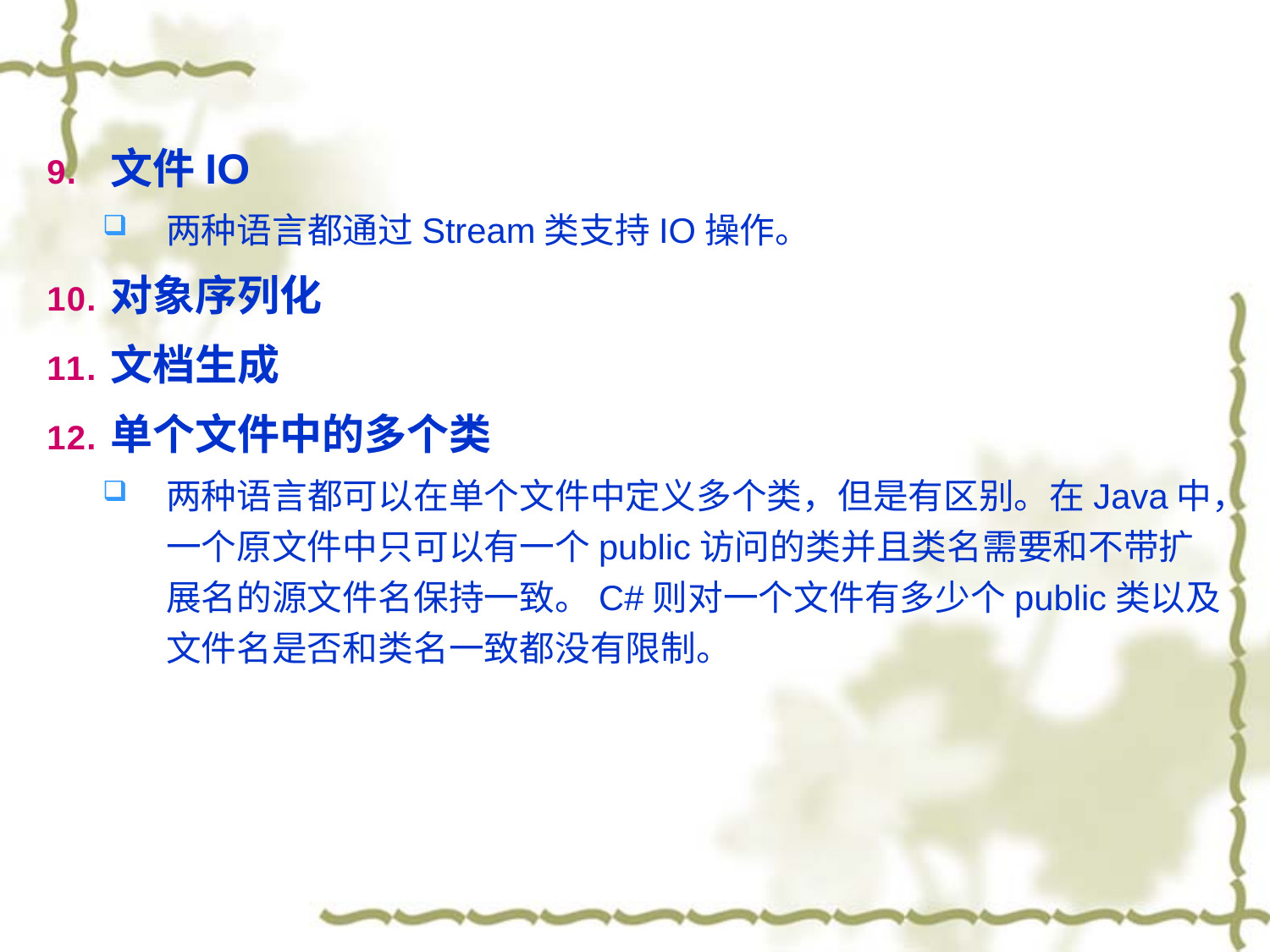

文件IO
两种语言都通过Stream类支持IO操作。
对象序列化
文档生成
单个文件中的多个类
两种语言都可以在单个文件中定义多个类，但是有区别。在Java中，一个原文件中只可以有一个public访问的类并且类名需要和不带扩展名的源文件名保持一致。C#则对一个文件有多少个public类以及文件名是否和类名一致都没有限制。